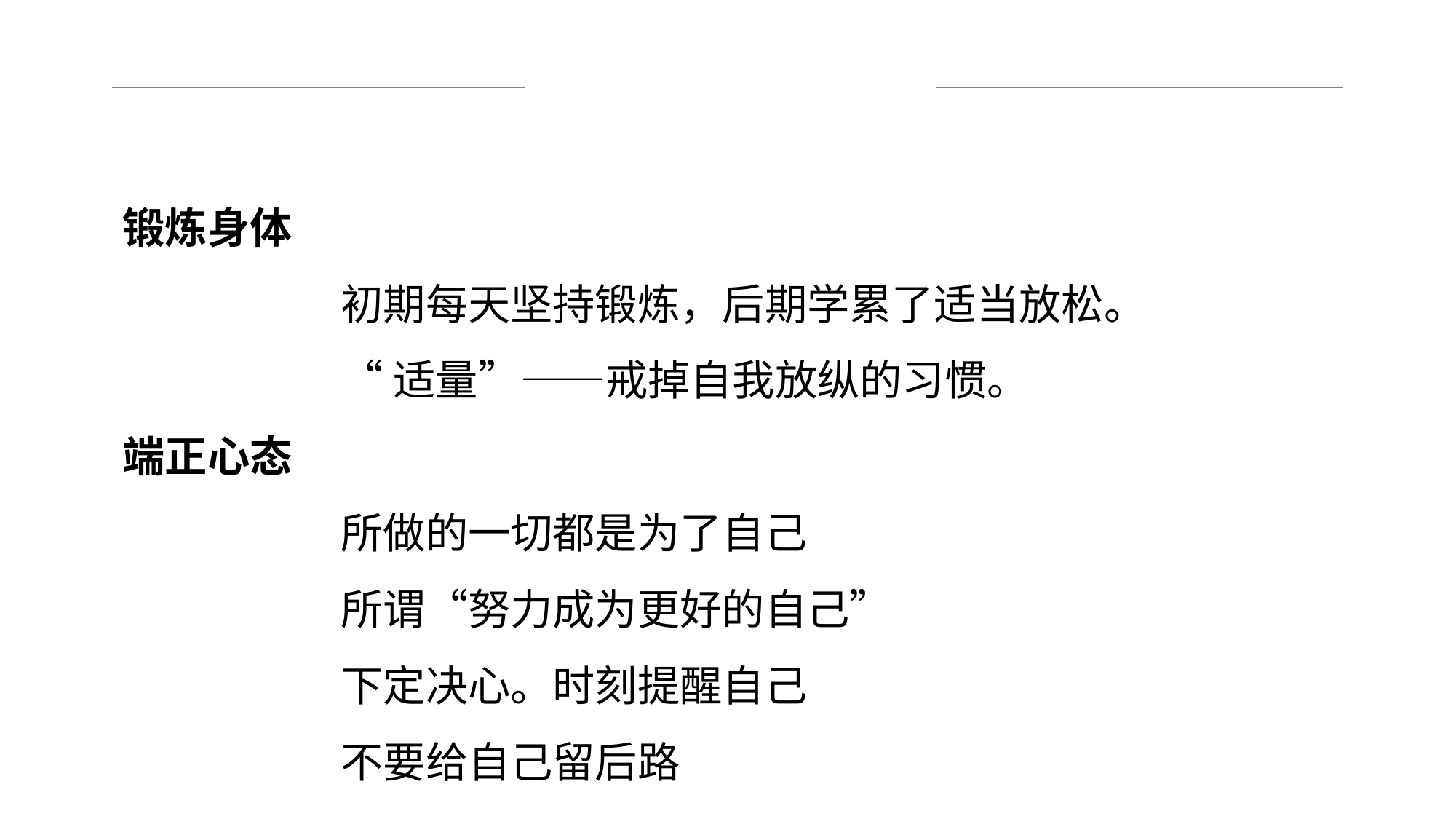

锻炼身体
		初期每天坚持锻炼，后期学累了适当放松。
		“适量”——戒掉自我放纵的习惯。
端正心态
		所做的一切都是为了自己
		所谓“努力成为更好的自己”
		下定决心。时刻提醒自己
		不要给自己留后路